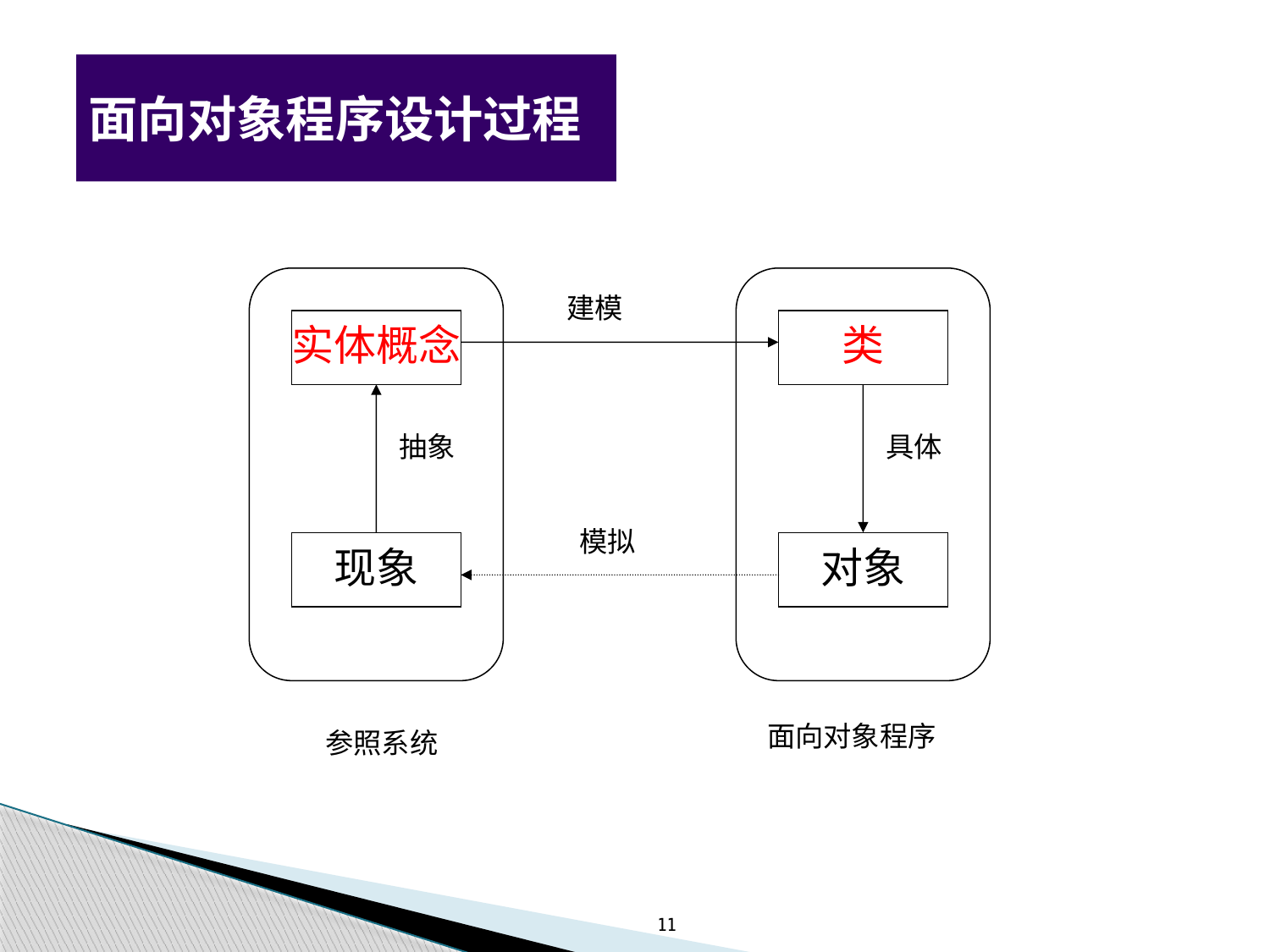

面向对象程序设计过程

建模
实体概念
类

抽象
具体
模拟
现象
对象

面向对象程序
参照系统
11